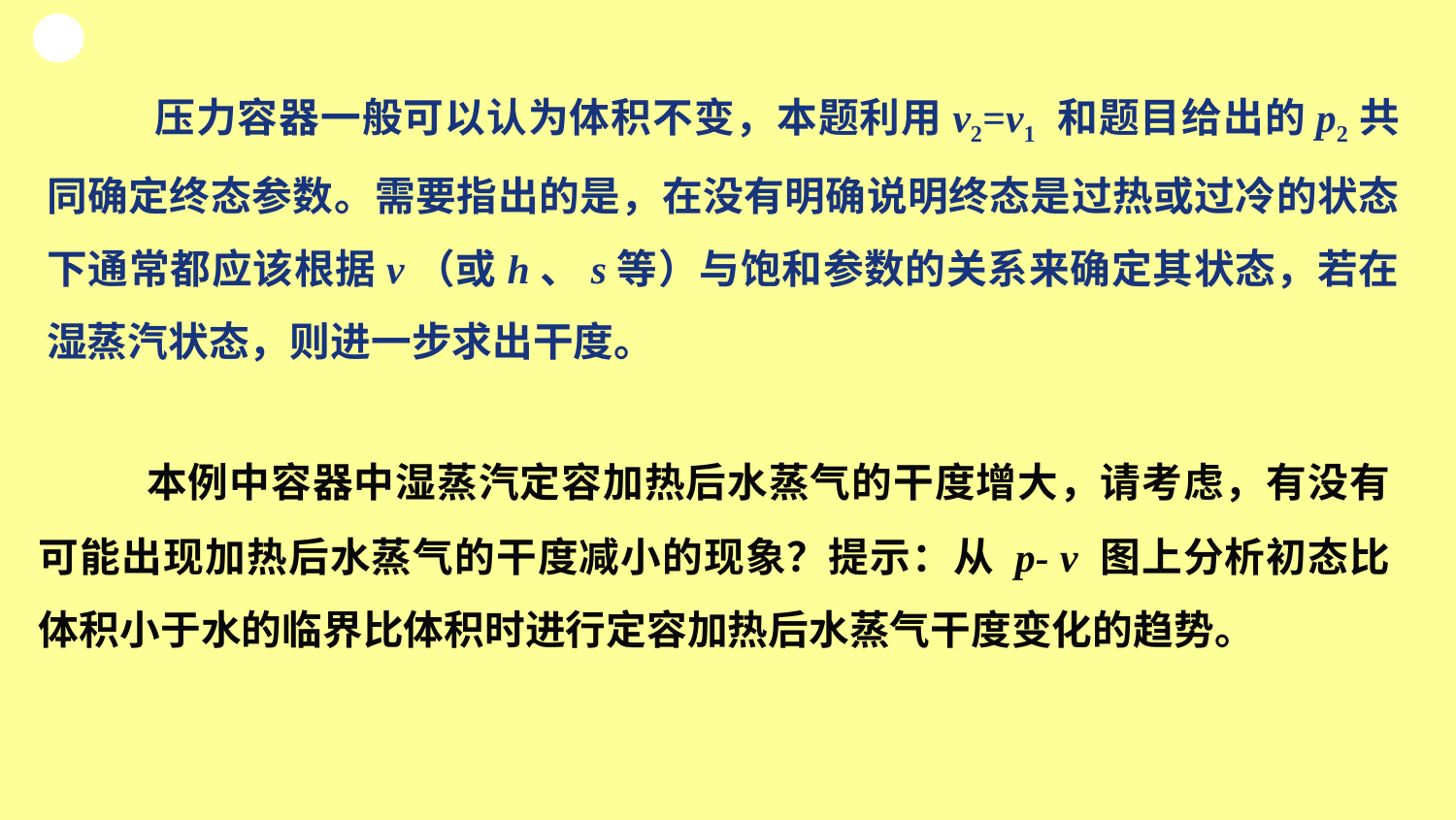

压力容器一般可以认为体积不变，本题利用v2=v1 和题目给出的p2共同确定终态参数。需要指出的是，在没有明确说明终态是过热或过冷的状态下通常都应该根据v（或h、s等）与饱和参数的关系来确定其状态，若在湿蒸汽状态，则进一步求出干度。

        本例中容器中湿蒸汽定容加热后水蒸气的干度增大，请考虑，有没有可能出现加热后水蒸气的干度减小的现象？提示：从 p- v 图上分析初态比体积小于水的临界比体积时进行定容加热后水蒸气干度变化的趋势。